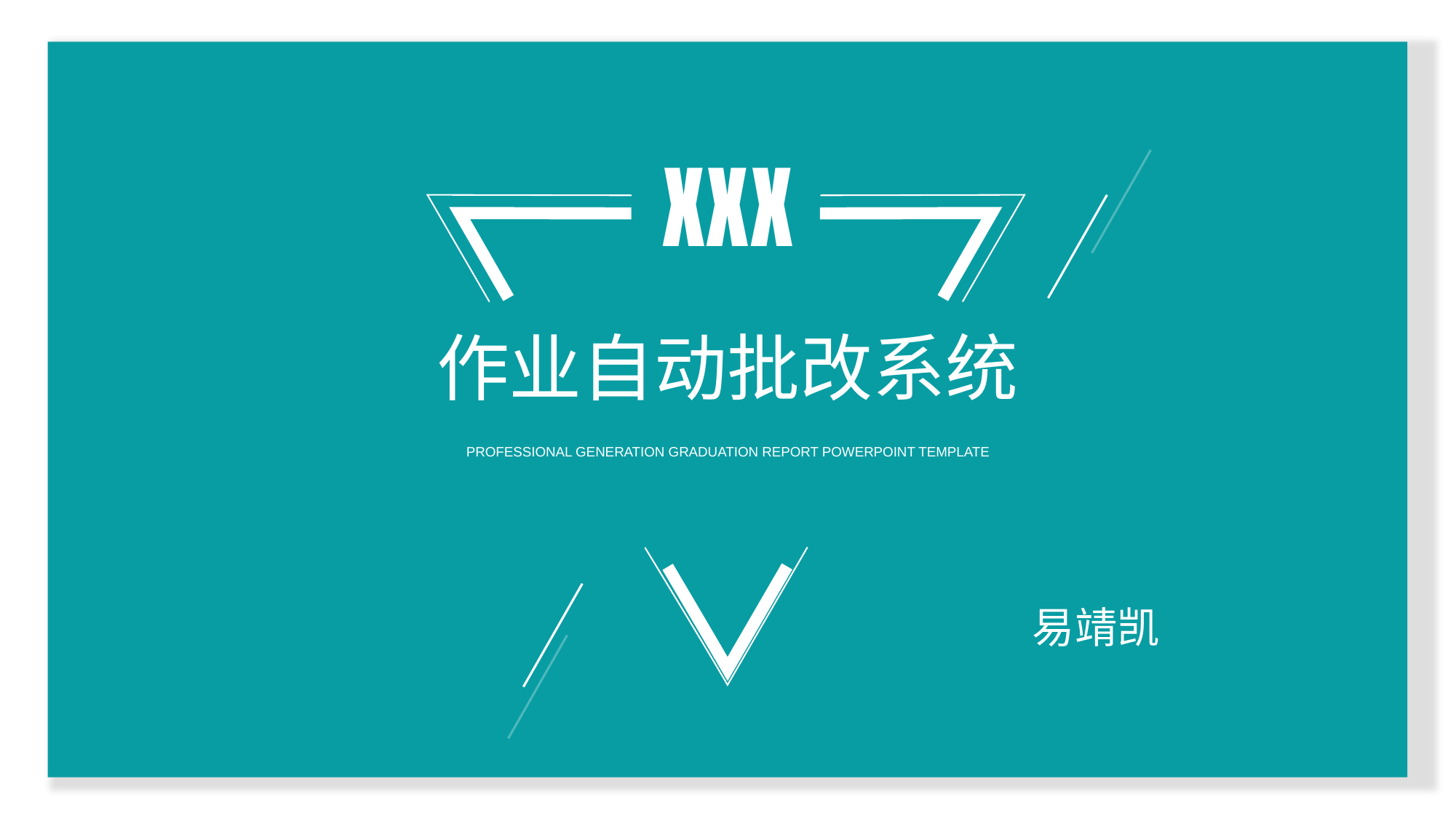

XXX

作业自动批改系统
PROFESSIONAL GENERATION GRADUATION REPORT POWERPOINT TEMPLATE

易靖凯